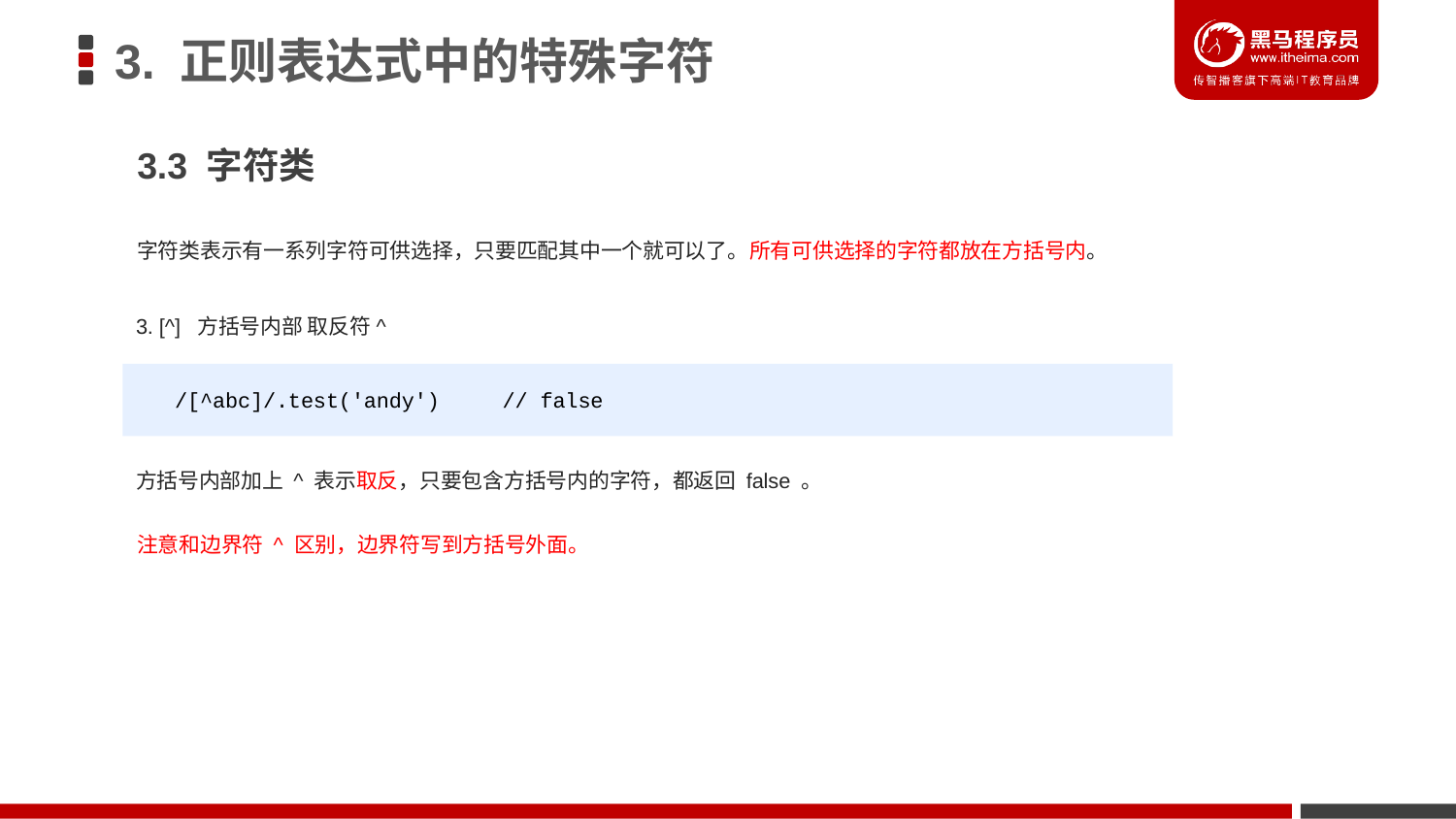

# 3. 正则表达式中的特殊字符
3.3 字符类
字符类表示有一系列字符可供选择，只要匹配其中一个就可以了。所有可供选择的字符都放在方括号内。

3. [^]  方括号内部 取反符^
   /[^abc]/.test('andy')     // false
方括号内部加上 ^ 表示取反，只要包含方括号内的字符，都返回 false 。

注意和边界符 ^ 区别，边界符写到方括号外面。